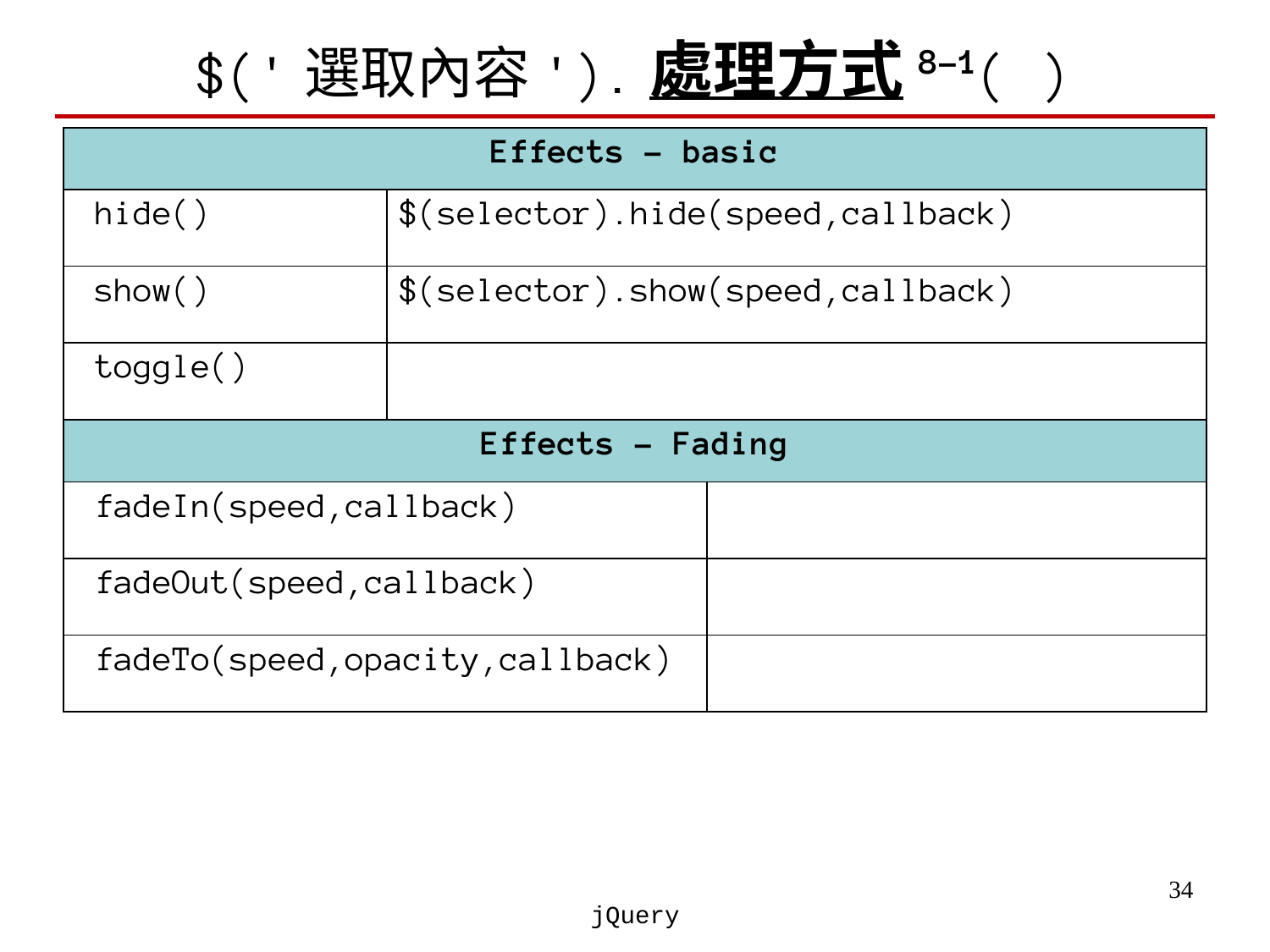

# $('選取內容').處理方式8-1( )
| Effects - basic |  |  |
| --- | --- | --- |
| hide() | $(selector).hide(speed,callback) |  |
| show() | $(selector).show(speed,callback) |  |
| toggle() |  |  |
| Effects - Fading |  |  |
| fadeIn(speed,callback) |  |  |
| fadeOut(speed,callback) |  |  |
| fadeTo(speed,opacity,callback) |  |  |
34
jQuery